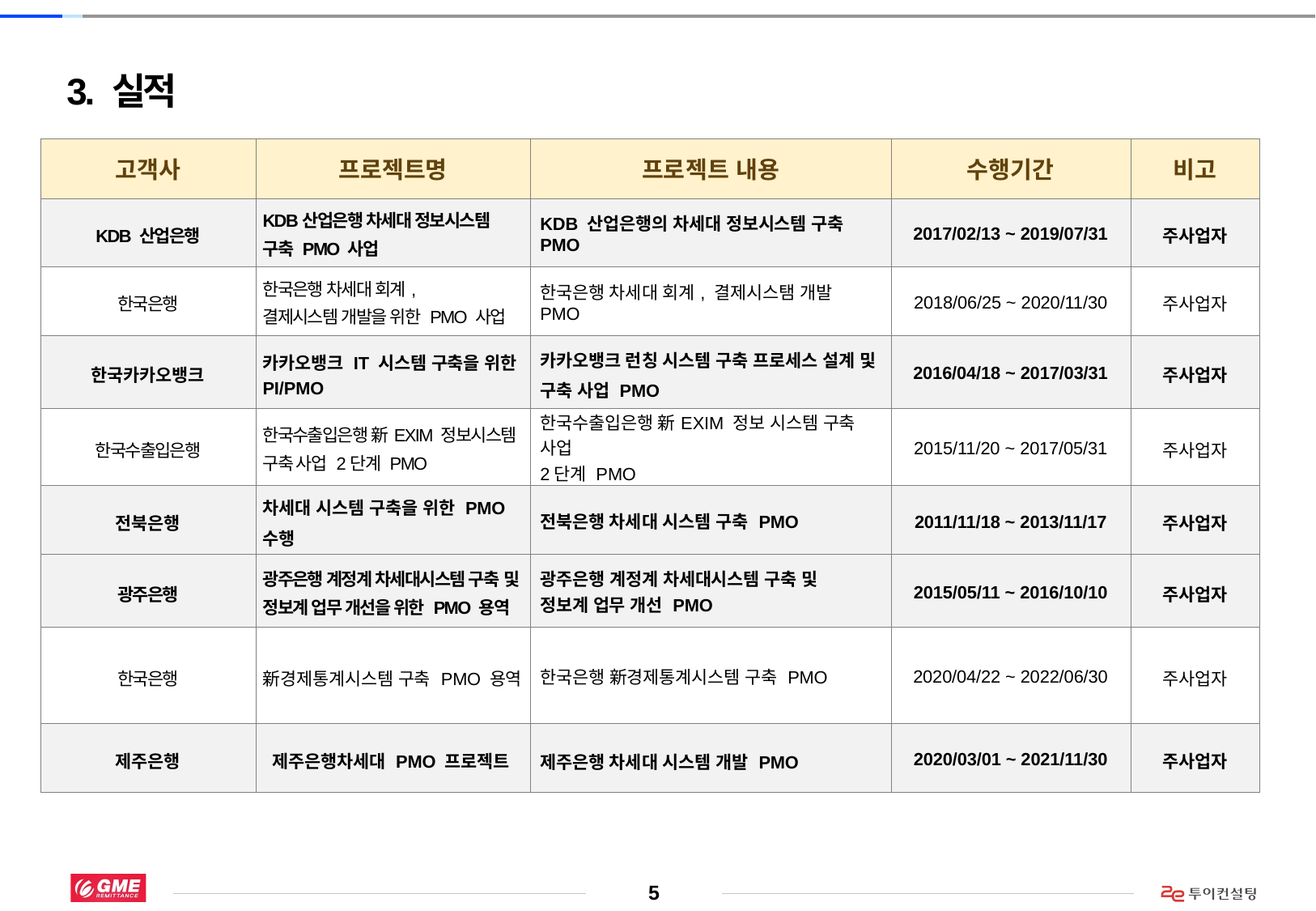

# 3. 실적
| 고객사 | 프로젝트명 | 프로젝트 내용 | 수행기간 | 비고 |
| --- | --- | --- | --- | --- |
| KDB 산업은행 | KDB산업은행 차세대 정보시스템 구축 PMO 사업 | KDB 산업은행의 차세대 정보시스템 구축 PMO | 2017/02/13 ~ 2019/07/31 | 주사업자 |
| 한국은행 | 한국은행 차세대 회계, 결제시스템 개발을 위한 PMO 사업 | 한국은행 차세대 회계, 결제시스탬 개발 PMO | 2018/06/25 ~ 2020/11/30 | 주사업자 |
| 한국카카오뱅크 | 카카오뱅크 IT 시스템 구축을 위한 PI/PMO | 카카오뱅크 런칭 시스템 구축 프로세스 설계 및 구축 사업 PMO | 2016/04/18 ~ 2017/03/31 | 주사업자 |
| 한국수출입은행 | 한국수출입은행 新EXIM 정보시스템 구축 사업 2단계 PMO | 한국수출입은행 新EXIM 정보 시스템 구축 사업 2단계 PMO | 2015/11/20 ~ 2017/05/31 | 주사업자 |
| 전북은행 | 차세대 시스템 구축을 위한 PMO 수행 | 전북은행 차세대 시스템 구축 PMO | 2011/11/18 ~ 2013/11/17 | 주사업자 |
| 광주은행 | 광주은행 계정계 차세대시스템 구축 및 정보계 업무 개선을 위한 PMO 용역 | 광주은행 계정계 차세대시스템 구축 및 정보계 업무 개선 PMO | 2015/05/11 ~ 2016/10/10 | 주사업자 |
| 한국은행 | 新경제통계시스템 구축 PMO 용역 | 한국은행 新경제통계시스템 구축 PMO | 2020/04/22 ~ 2022/06/30 | 주사업자 |
| 제주은행 | 제주은행차세대 PMO 프로젝트 | 제주은행 차세대 시스템 개발 PMO | 2020/03/01 ~ 2021/11/30 | 주사업자 |